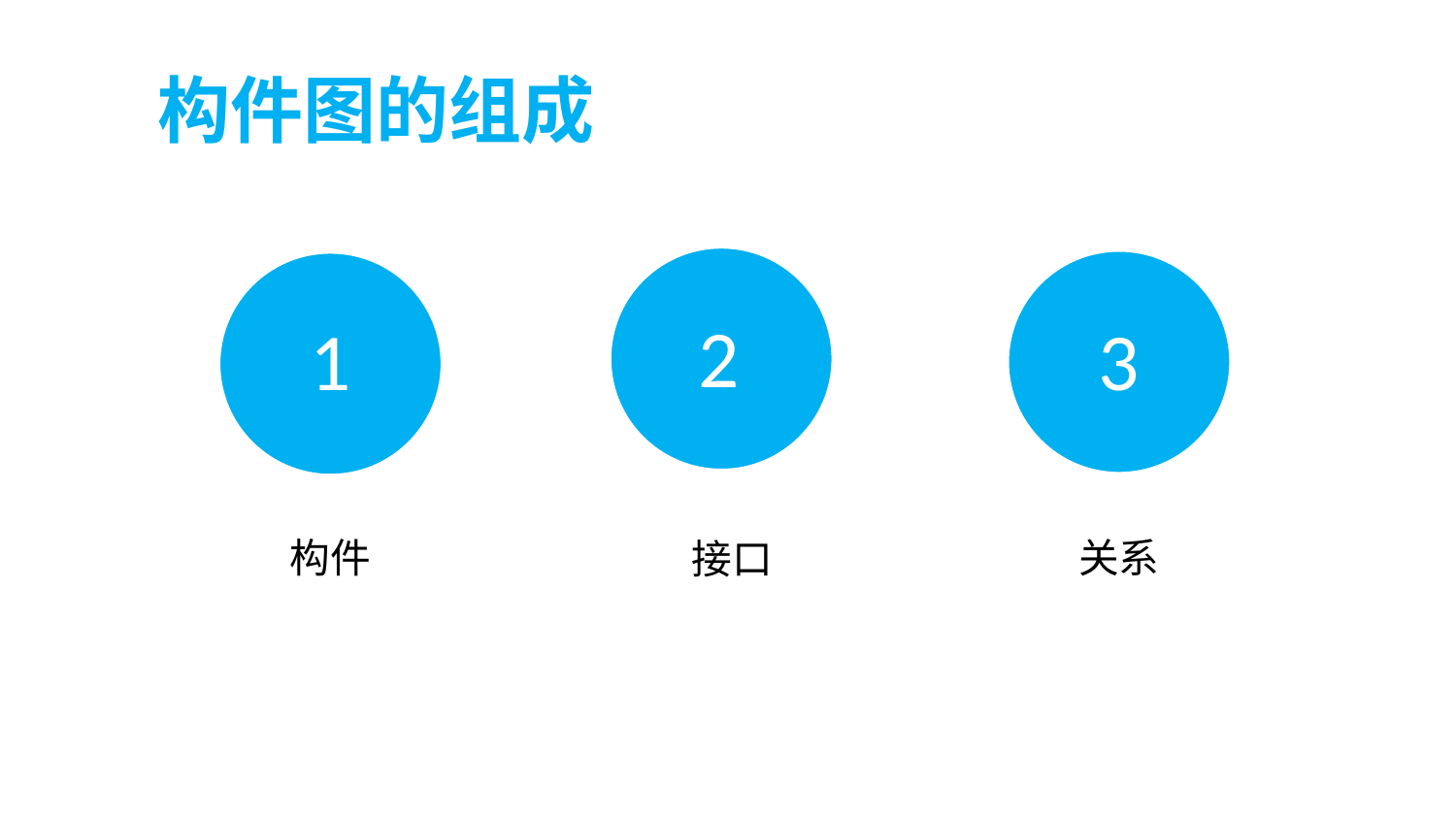

构件图的组成

2
3
1
构件
关系
接口